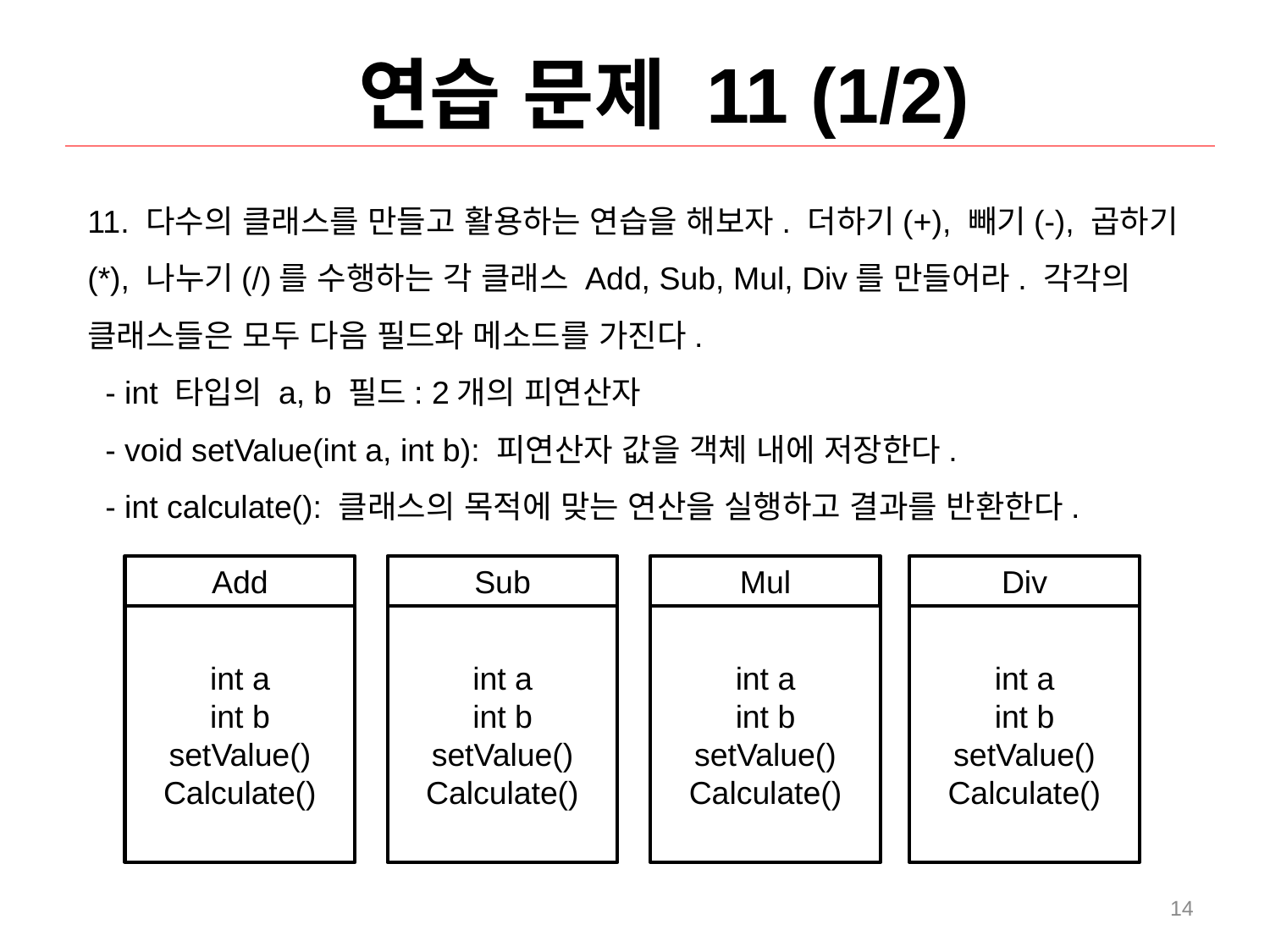

# 연습 문제 11 (1/2)
11. 다수의 클래스를 만들고 활용하는 연습을 해보자. 더하기(+), 빼기(-), 곱하기(*), 나누기(/)를 수행하는 각 클래스 Add, Sub, Mul, Div를 만들어라. 각각의 클래스들은 모두 다음 필드와 메소드를 가진다.
  - int 타입의 a, b 필드: 2개의 피연산자
  - void setValue(int a, int b): 피연산자 값을 객체 내에 저장한다.
  - int calculate(): 클래스의 목적에 맞는 연산을 실행하고 결과를 반환한다.
Add
Sub
Mul
Div
int a
int b
setValue()
Calculate()
int a
int b
setValue()
Calculate()
int a
int b
setValue()
Calculate()
int a
int b
setValue()
Calculate()
14